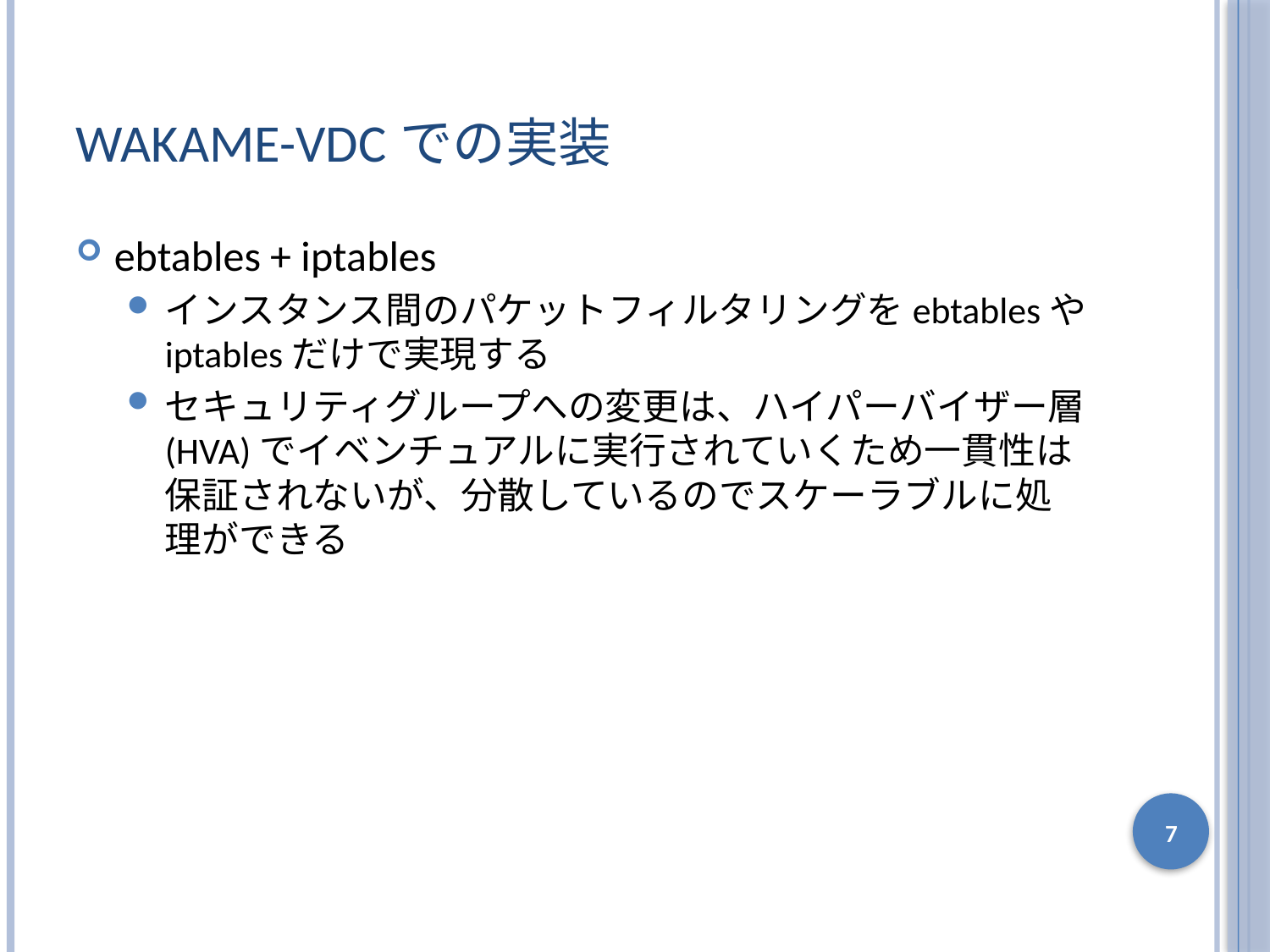

# Wakame-vdcでの実装
ebtables + iptables
インスタンス間のパケットフィルタリングをebtablesやiptablesだけで実現する
セキュリティグループへの変更は、ハイパーバイザー層(HVA)でイベンチュアルに実行されていくため一貫性は保証されないが、分散しているのでスケーラブルに処理ができる
7